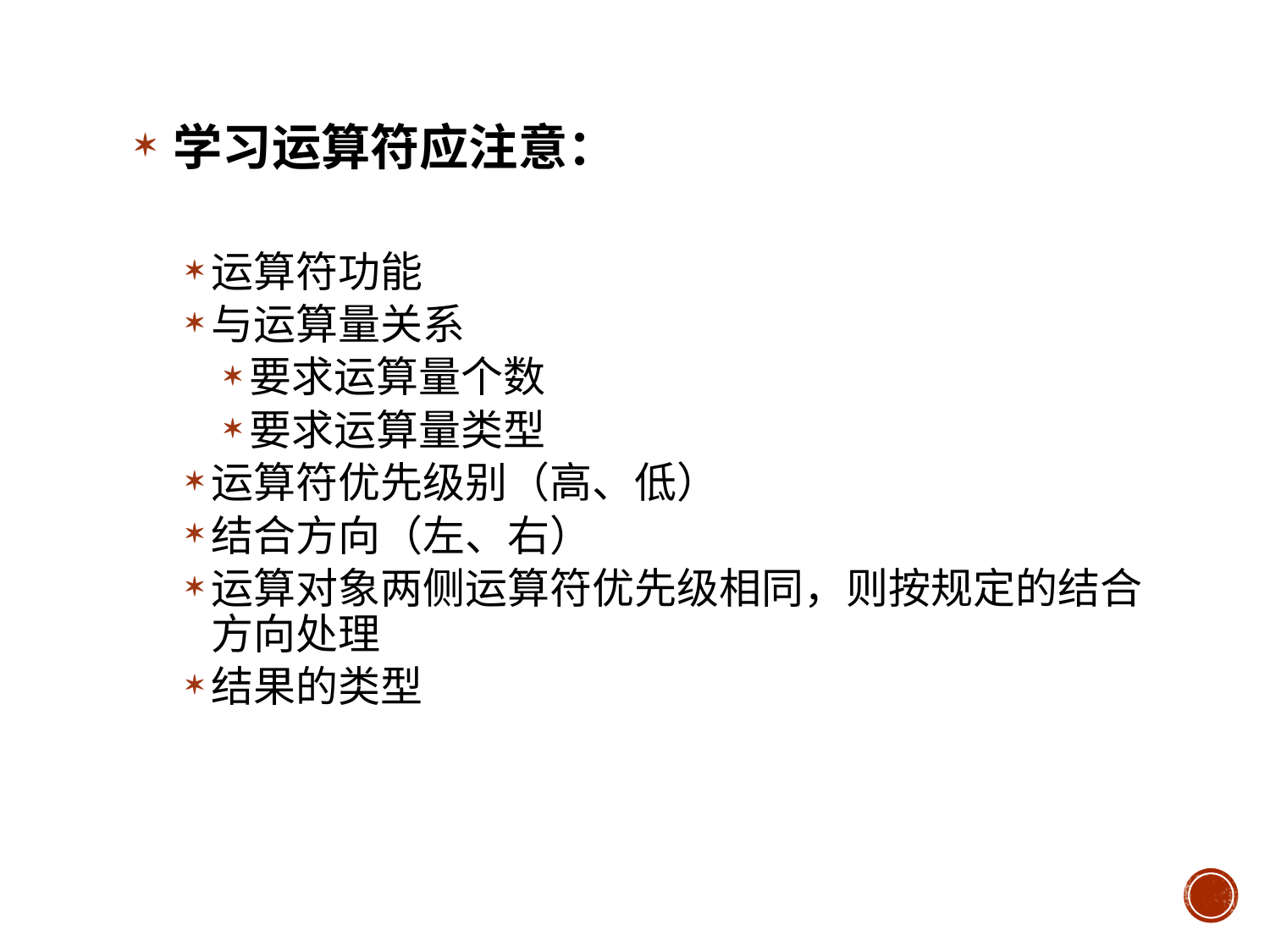

学习运算符应注意：

运算符功能
与运算量关系
要求运算量个数
要求运算量类型
运算符优先级别（高、低）
结合方向（左、右）
运算对象两侧运算符优先级相同，则按规定的结合方向处理
结果的类型

35